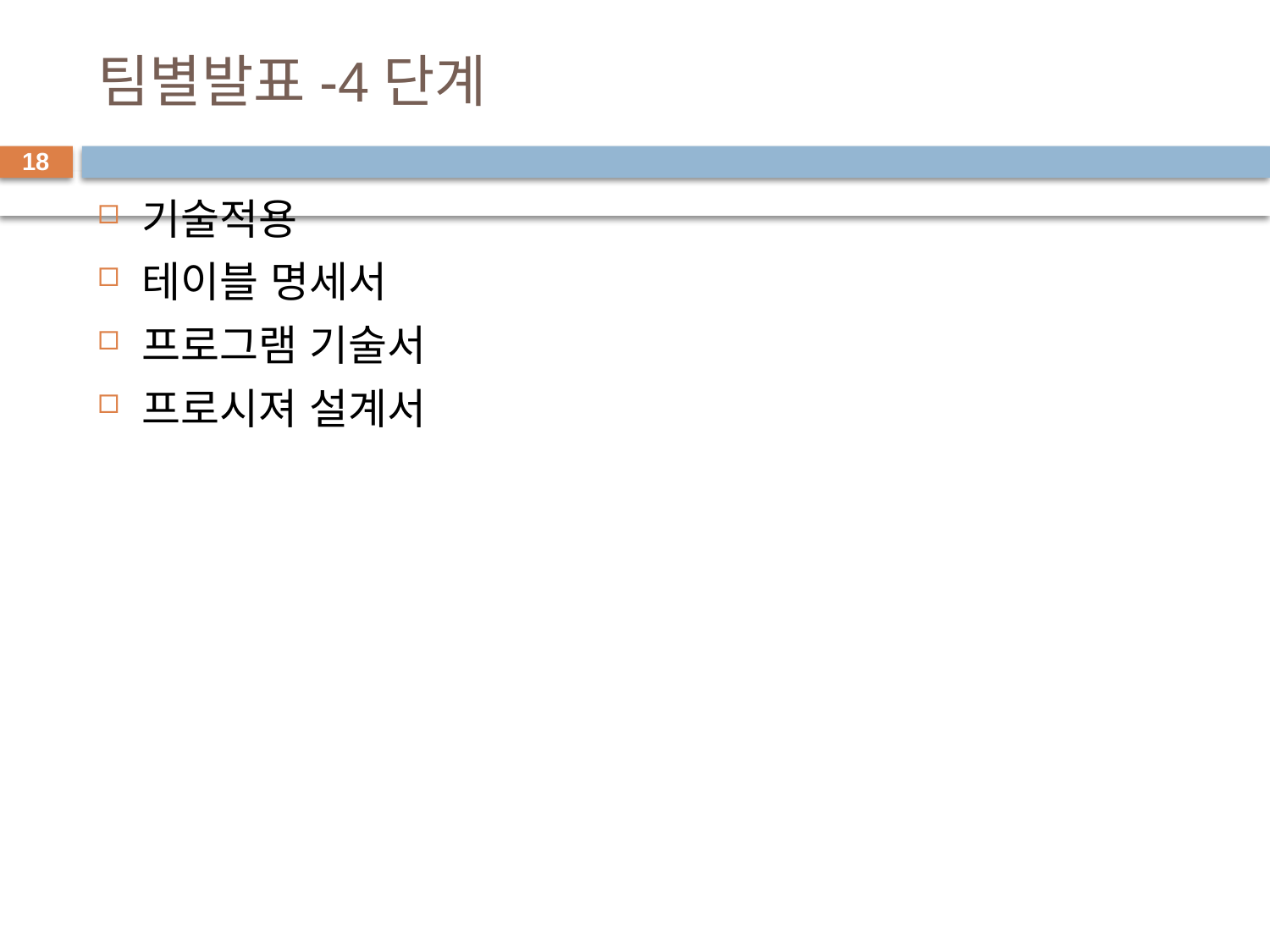

# 팀별발표-4단계
18
기술적용
테이블 명세서
프로그램 기술서
프로시져 설계서